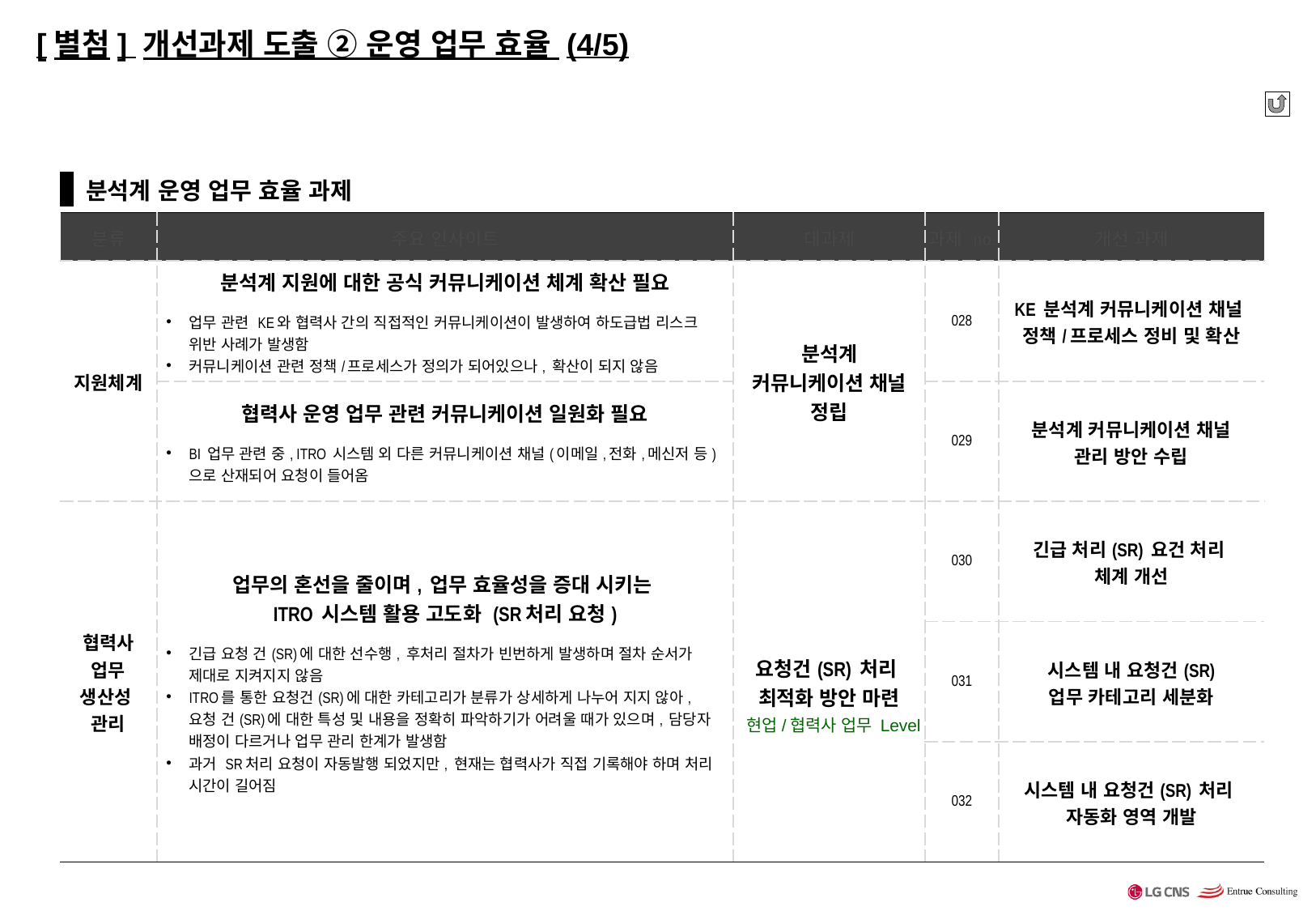

# [별첨] 개선과제 도출 ② 운영 업무 효율 (4/5)

   분석계 데이터 거버넌스_KE
   분석계 운영 업무 효율 과제
| 분류 | 주요 인사이트 | 대과제 | 과제 no. | 개선 과제 |
| --- | --- | --- | --- | --- |
| 지원체계 | 분석계 지원에 대한 공식 커뮤니케이션 체계 확산 필요 업무 관련 KE와 협력사 간의 직접적인 커뮤니케이션이 발생하여 하도급법 리스크 위반 사례가 발생함 커뮤니케이션 관련 정책/프로세스가 정의가 되어있으나, 확산이 되지 않음 | 분석계 커뮤니케이션 채널 정립 | 028 | KE 분석계 커뮤니케이션 채널 정책/프로세스 정비 및 확산 |
| 지원 체계 | 협력사 운영 업무 관련 커뮤니케이션 일원화 필요 BI 업무 관련 중, ITRO 시스템 외 다른 커뮤니케이션 채널(이메일,전화,메신저 등)으로 산재되어 요청이 들어옴 |  | 029 | 분석계 커뮤니케이션 채널 관리 방안 수립 |
| 협력사 업무 생산성 관리 | 업무의 혼선을 줄이며, 업무 효율성을 증대 시키는 ITRO 시스템 활용 고도화 (SR처리 요청) 긴급 요청 건(SR)에 대한 선수행, 후처리 절차가 빈번하게 발생하며 절차 순서가 제대로 지켜지지 않음 ITRO를 통한 요청건(SR)에 대한 카테고리가 분류가 상세하게 나누어 지지 않아, 요청 건(SR)에 대한 특성 및 내용을 정확히 파악하기가 어려울 때가 있으며, 담당자 배정이 다르거나 업무 관리 한계가 발생함 과거 SR처리 요청이 자동발행 되었지만, 현재는 협력사가 직접 기록해야 하며 처리 시간이 길어짐 | 요청건(SR) 처리 최적화 방안 마련 | 030 | 긴급 처리(SR) 요건 처리 체계 개선 |
| 지원체계 |  |  | 031 | 시스템 내 요청건(SR) 업무 카테고리 세분화 |
|  | 전문성 기반 업무 적정성에 맞는 협력사 업무 정비 필요 분석계/운영계 업무가 혼재 되어 있어, 개인의 역량에 맞는 적절한 업무배치가 이뤄지지 않고 있음 기술/업무/중요도가 확립되지 않은 업무 배정으로 인해 비효율성 증가 |  | 032 | 시스템 내 요청건(SR) 처리 자동화 영역 개발 |
현업/협력사 업무 Level